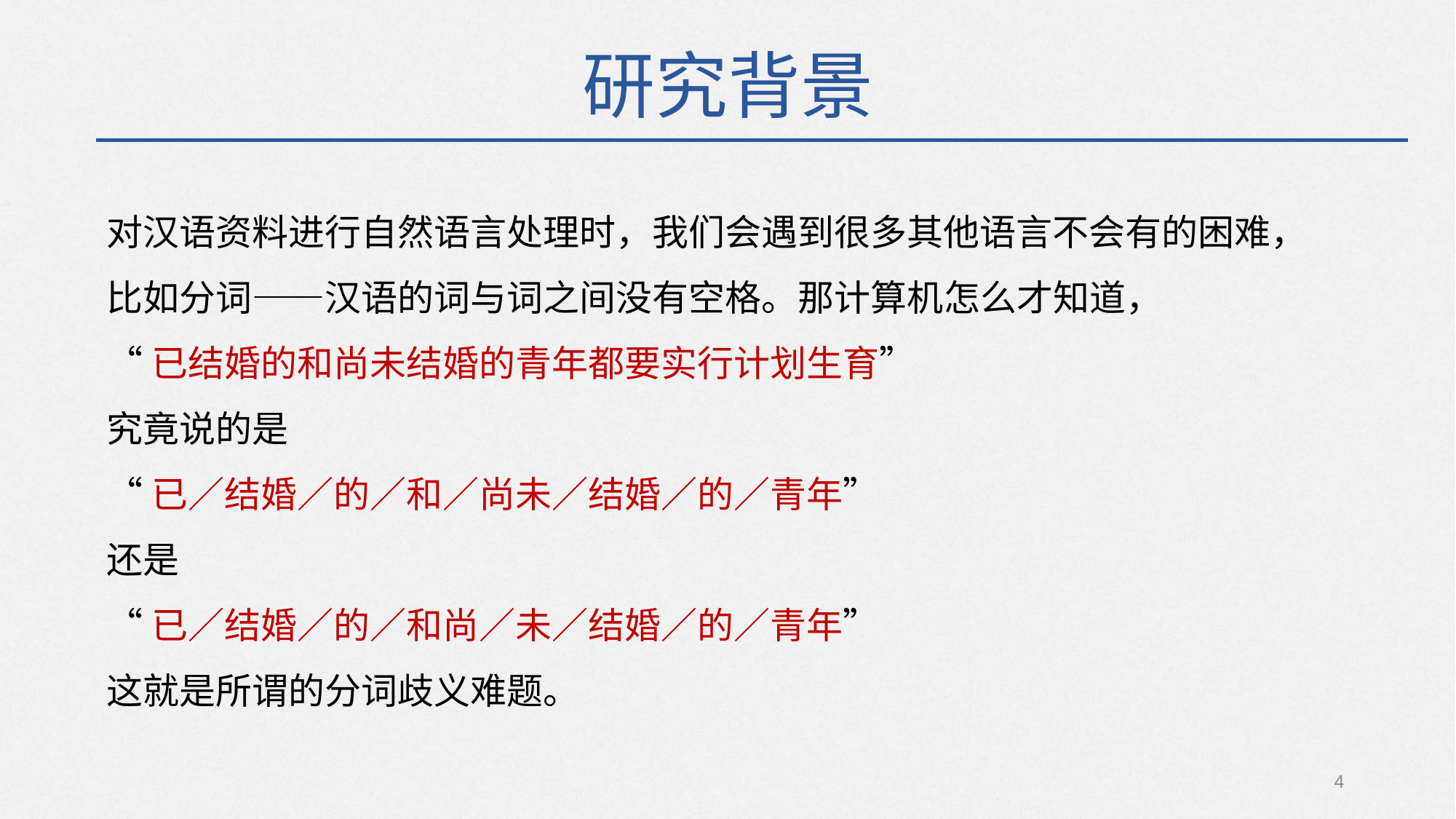

研究背景
对汉语资料进行自然语言处理时，我们会遇到很多其他语言不会有的困难，比如分词——汉语的词与词之间没有空格。那计算机怎么才知道，
“已结婚的和尚未结婚的青年都要实行计划生育”
究竟说的是
“已／结婚／的／和／尚未／结婚／的／青年”
还是
“已／结婚／的／和尚／未／结婚／的／青年”
这就是所谓的分词歧义难题。
4